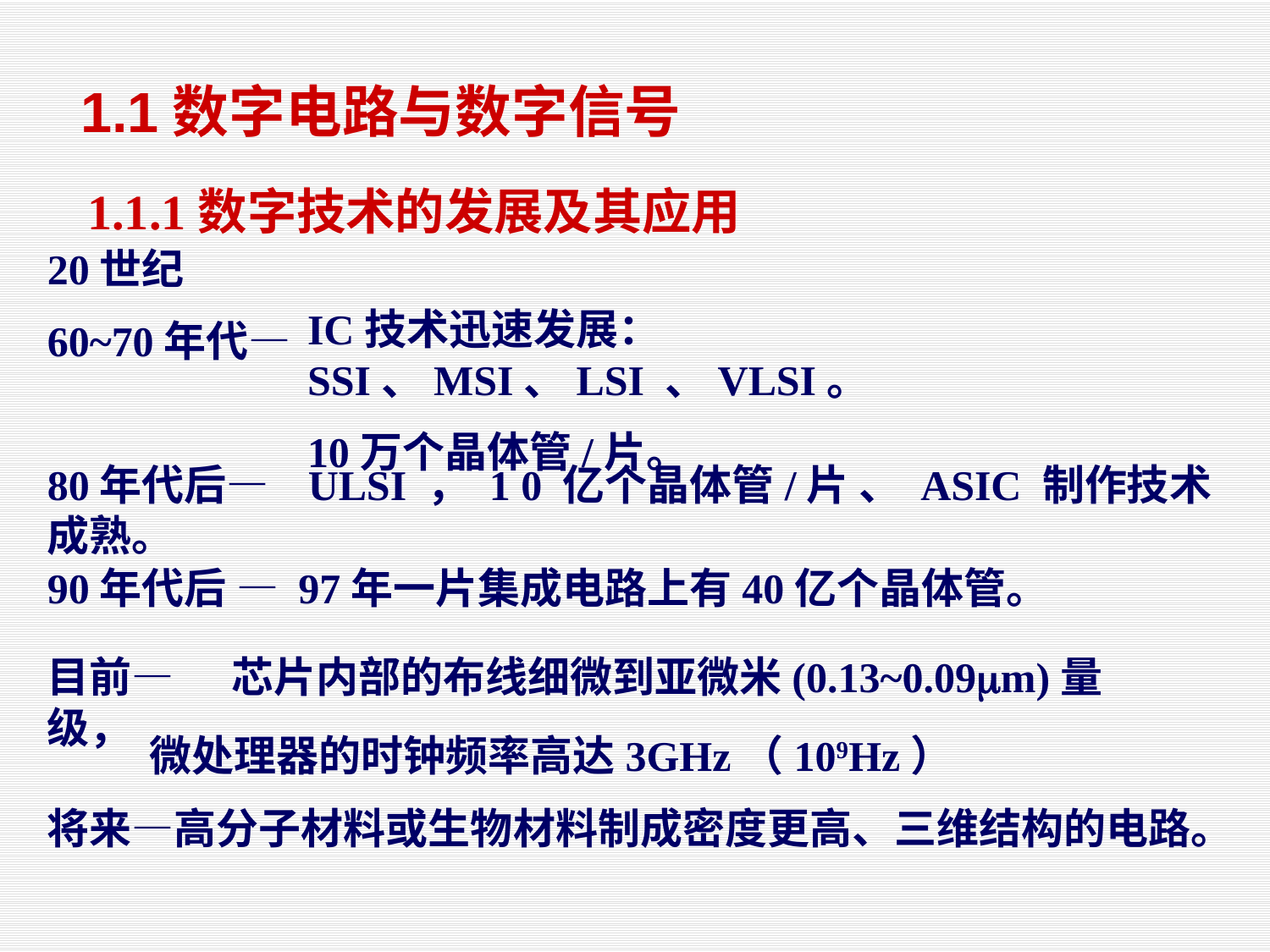

1.1数字电路与数字信号
1.1.1数字技术的发展及其应用
20世纪
60~70年代—
IC技术迅速发展：SSI、MSI、LSI 、VLSI。
10万个晶体管/片。
80年代后—   ULSI ， 1 0 亿个晶体管/片 、 ASIC 制作技术成熟。
90年代后 — 97年一片集成电路上有40亿个晶体管。
目前—      芯片内部的布线细微到亚微米(0.13~0.09μm)量级，
微处理器的时钟频率高达3GHz（109Hz）
将来—高分子材料或生物材料制成密度更高、三维结构的电路。